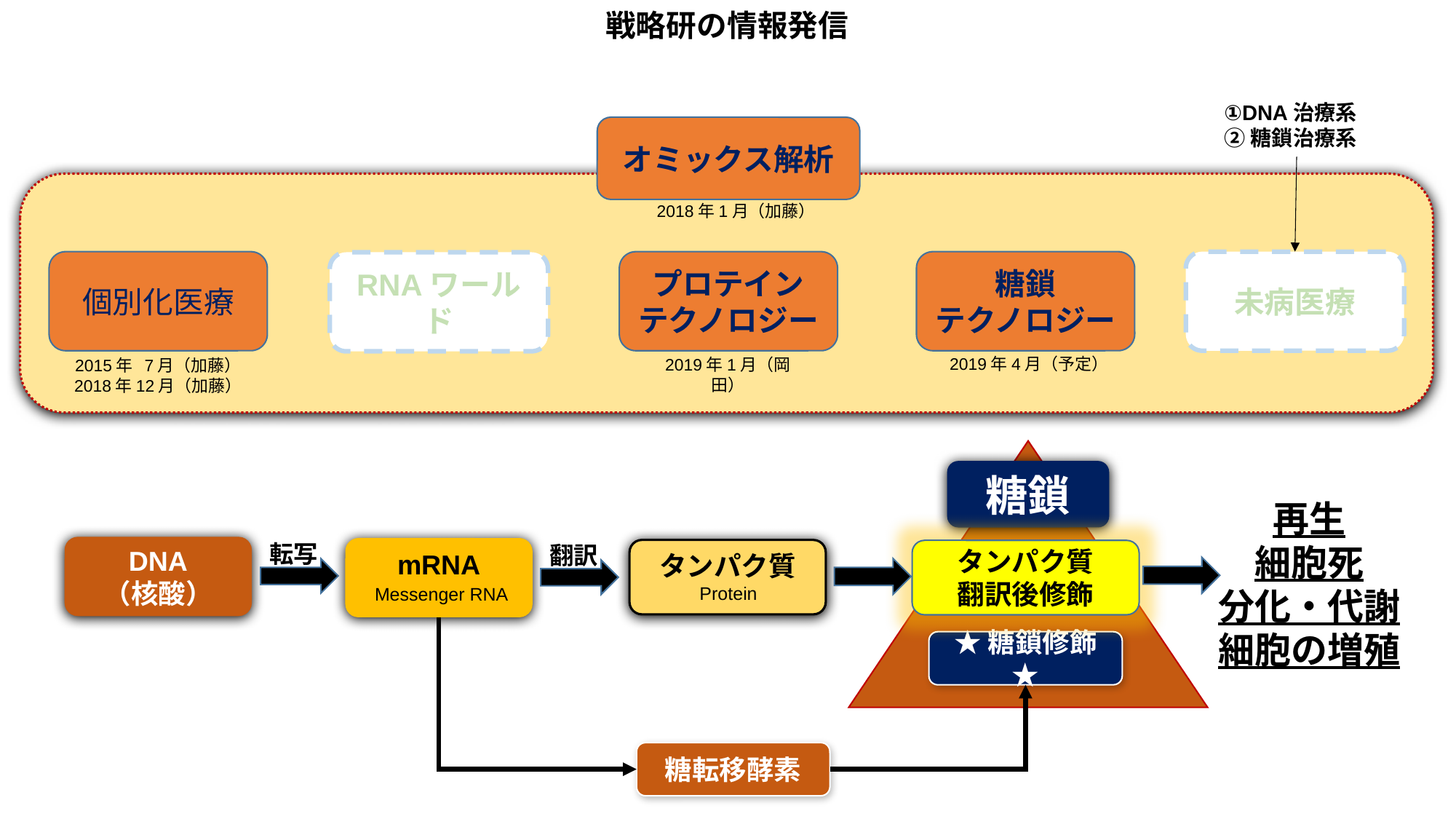

戦略研の情報発信
①DNA治療系
②糖鎖治療系
オミックス解析

2018年1月（加藤）
個別化医療
プロテイン
テクノロジー
糖鎖
テクノロジー
未病医療
RNAワールド
2019年4月（予定）
2019年1月（岡田）
2015年  7月（加藤）
2018年12月（加藤）

糖鎖
再生
細胞死
分化・代謝
細胞の増殖
転写
翻訳
DNA
（核酸）
mRNA
タンパク質
タンパク質
翻訳後修飾

Protein
Messenger RNA
★糖鎖修飾★
糖転移酵素